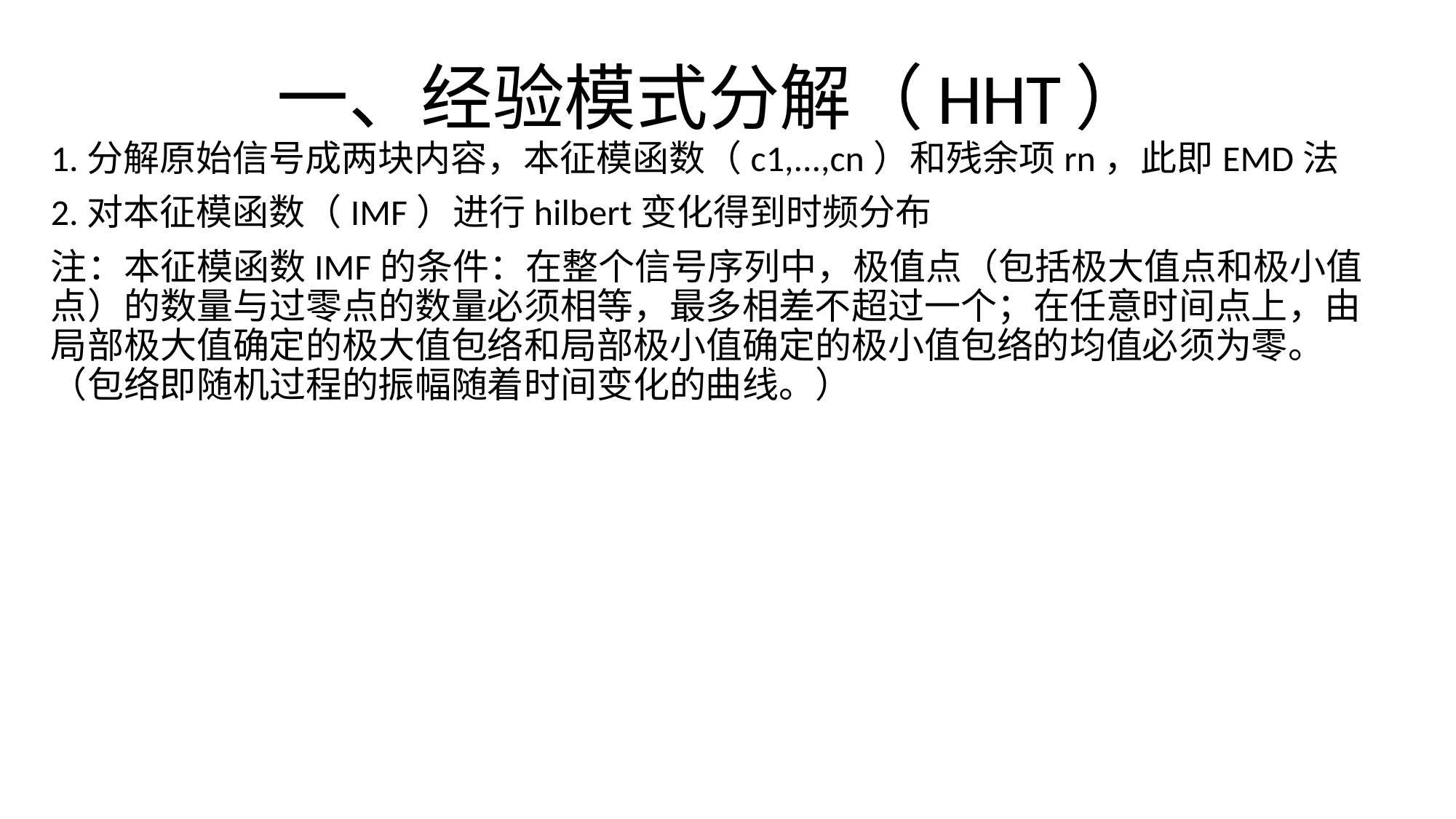

# 一、经验模式分解（HHT）
1.分解原始信号成两块内容，本征模函数（c1,...,cn）和残余项rn，此即EMD法
2.对本征模函数（IMF）进行hilbert变化得到时频分布
注：本征模函数IMF的条件：在整个信号序列中，极值点（包括极大值点和极小值点）的数量与过零点的数量必须相等，最多相差不超过一个；在任意时间点上，由局部极大值确定的极大值包络和局部极小值确定的极小值包络的均值必须为零。（包络即随机过程的振幅随着时间变化的曲线。）